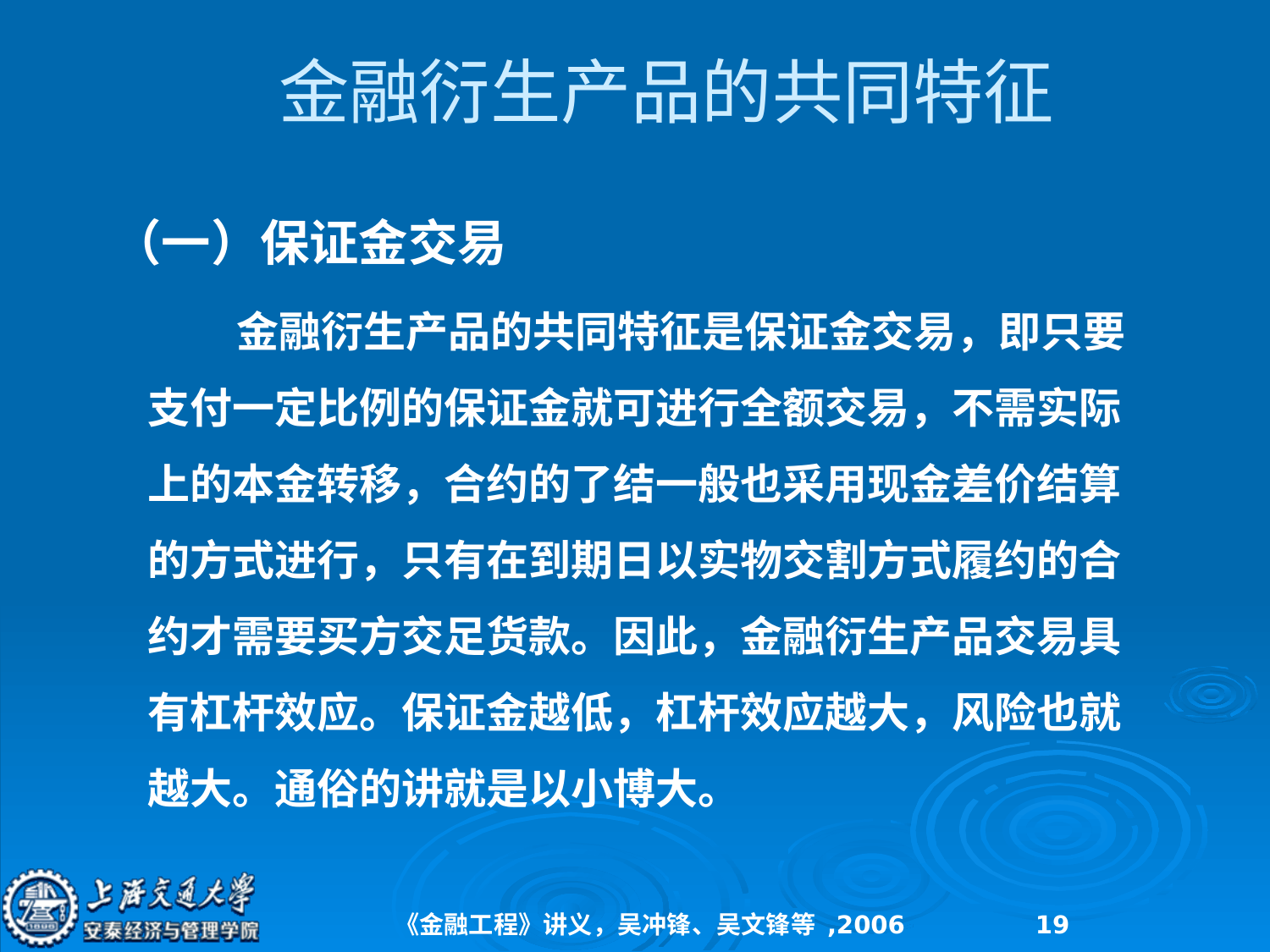

# 金融衍生产品的共同特征
     （一）保证金交易
金融衍生产品的共同特征是保证金交易，即只要支付一定比例的保证金就可进行全额交易，不需实际上的本金转移，合约的了结一般也采用现金差价结算的方式进行，只有在到期日以实物交割方式履约的合约才需要买方交足货款。因此，金融衍生产品交易具有杠杆效应。保证金越低，杠杆效应越大，风险也就越大。通俗的讲就是以小博大。